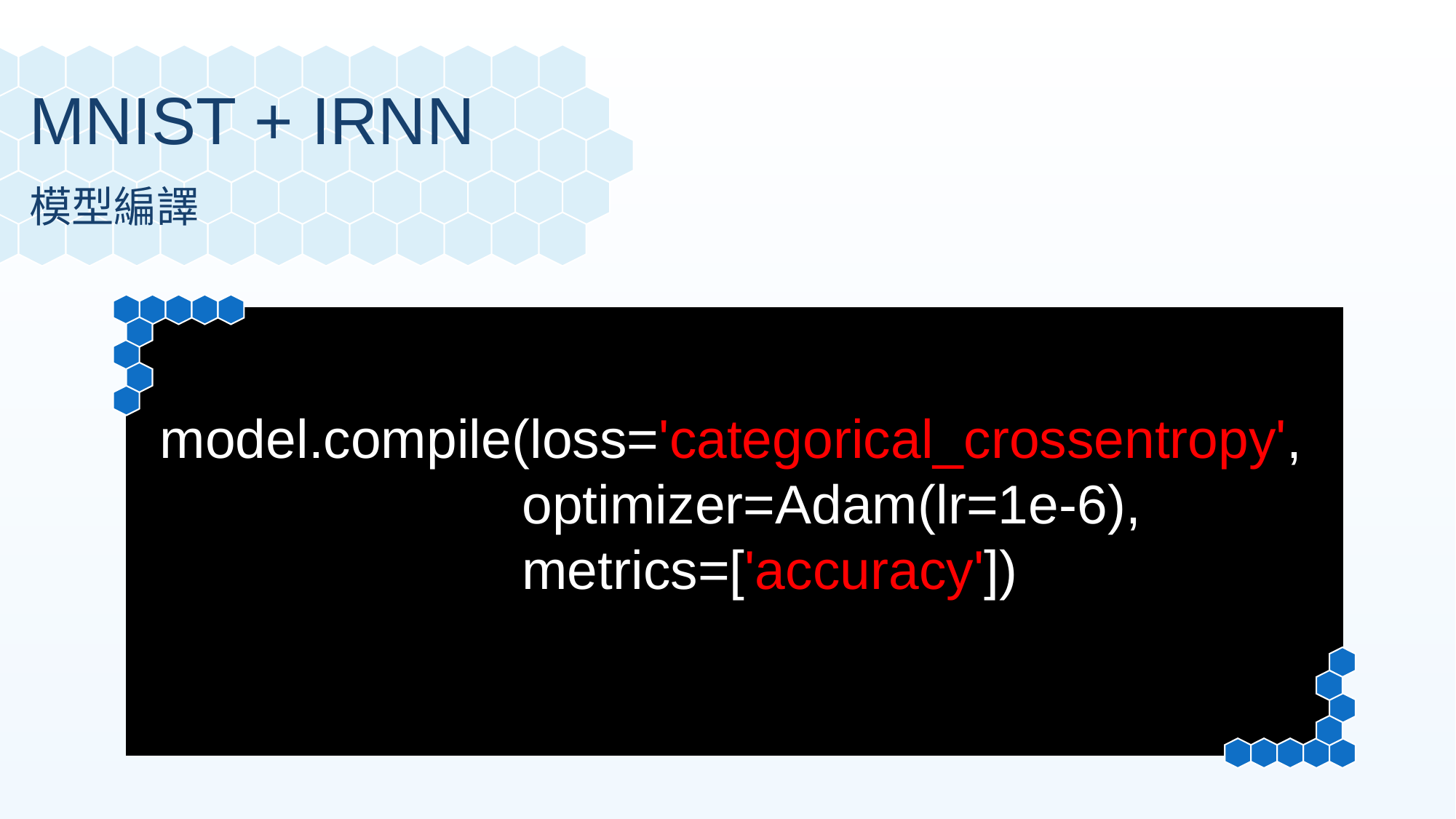

MNIST + IRNN
模型編譯

model.compile(loss='categorical_crossentropy',
                        optimizer=Adam(lr=1e-6),
                        metrics=['accuracy'])